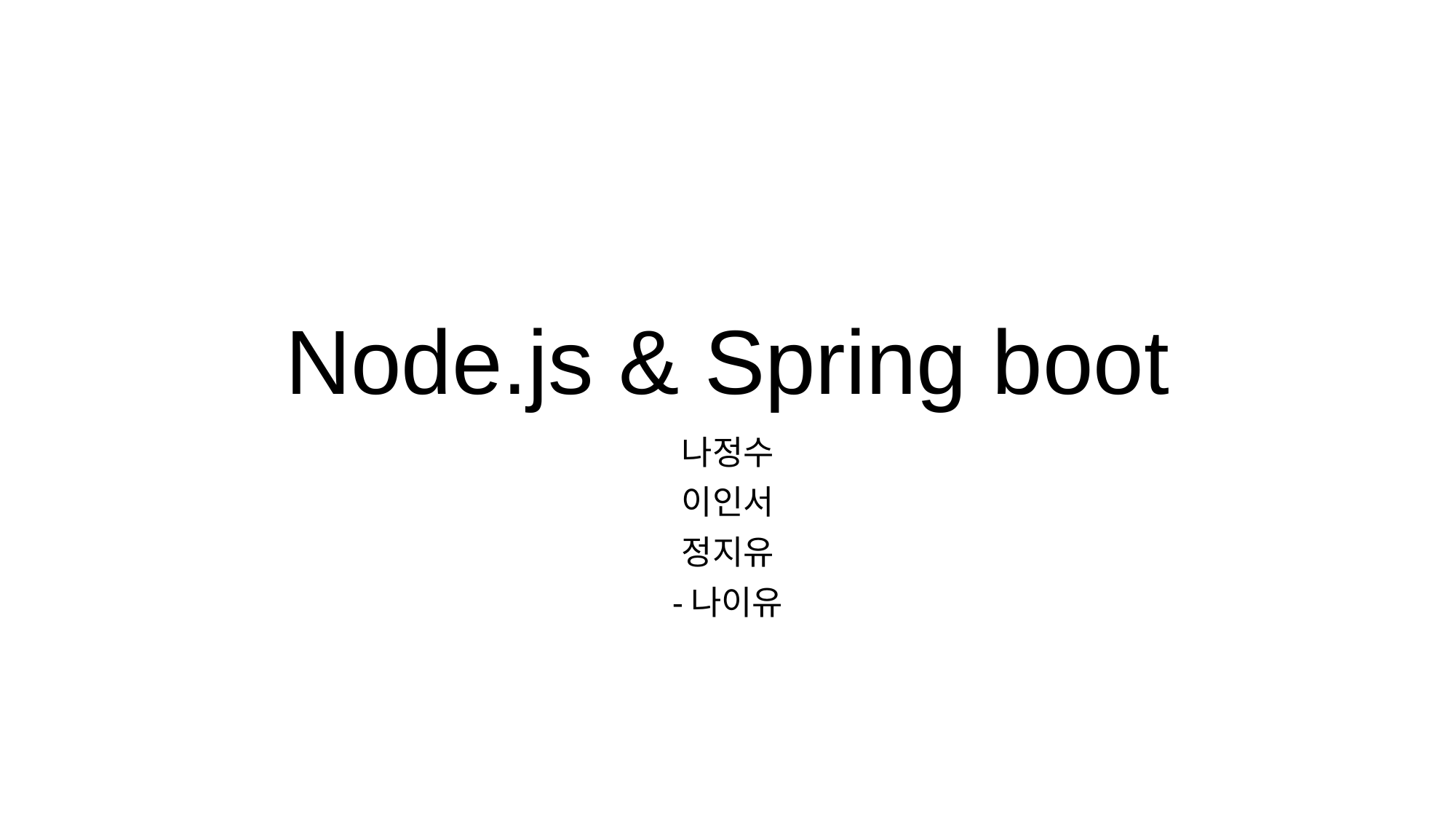

# Node.js & Spring boot
나정수
이인서
정지유
-나이유